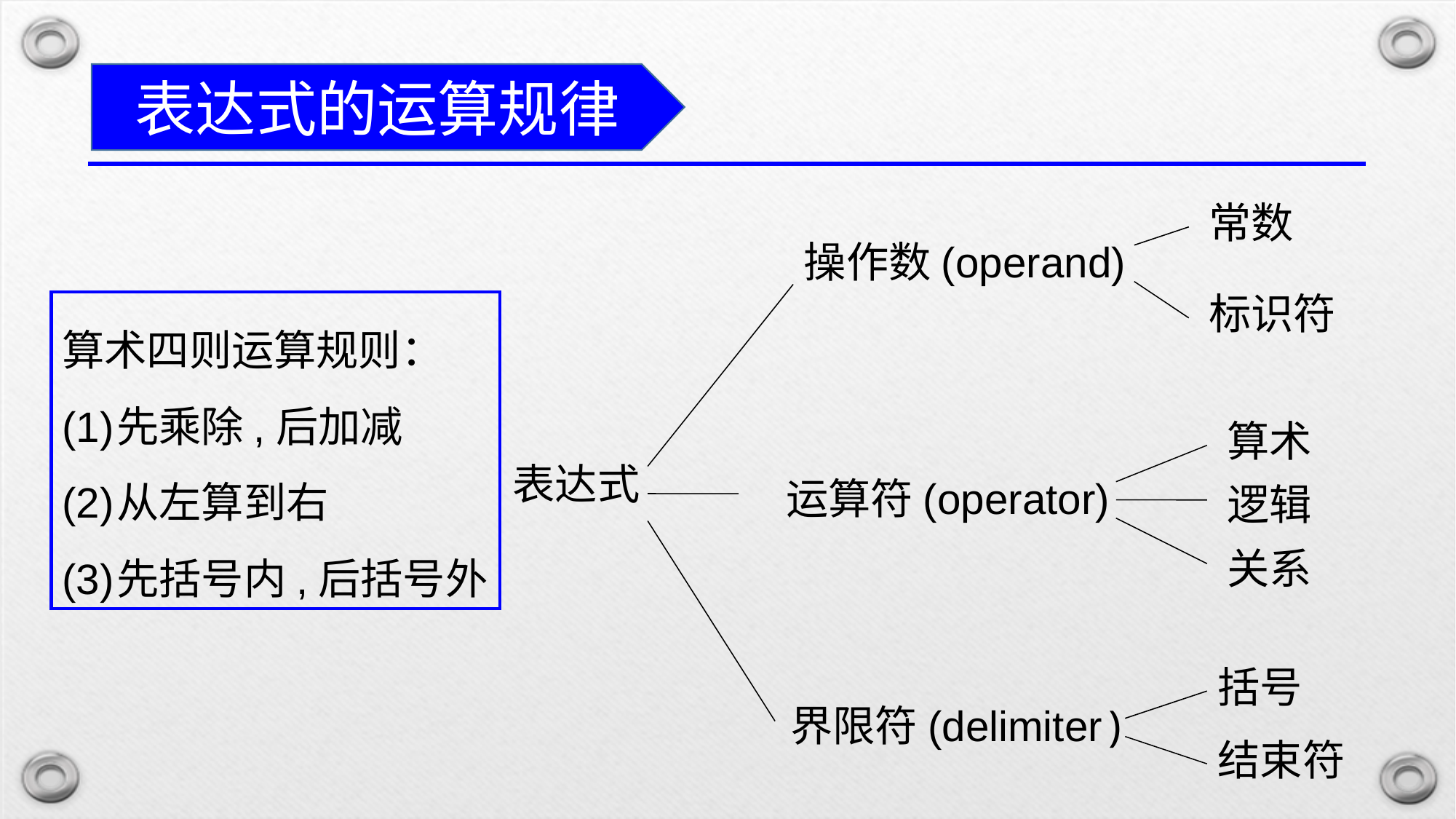

表达式的运算规律
常数

标识符
操作数(operand)

运算符(operator)

界限符(delimiter)
算术四则运算规则：
先乘除,后加减
从左算到右
先括号内,后括号外
算术

逻辑

关系
表达式
括号

结束符